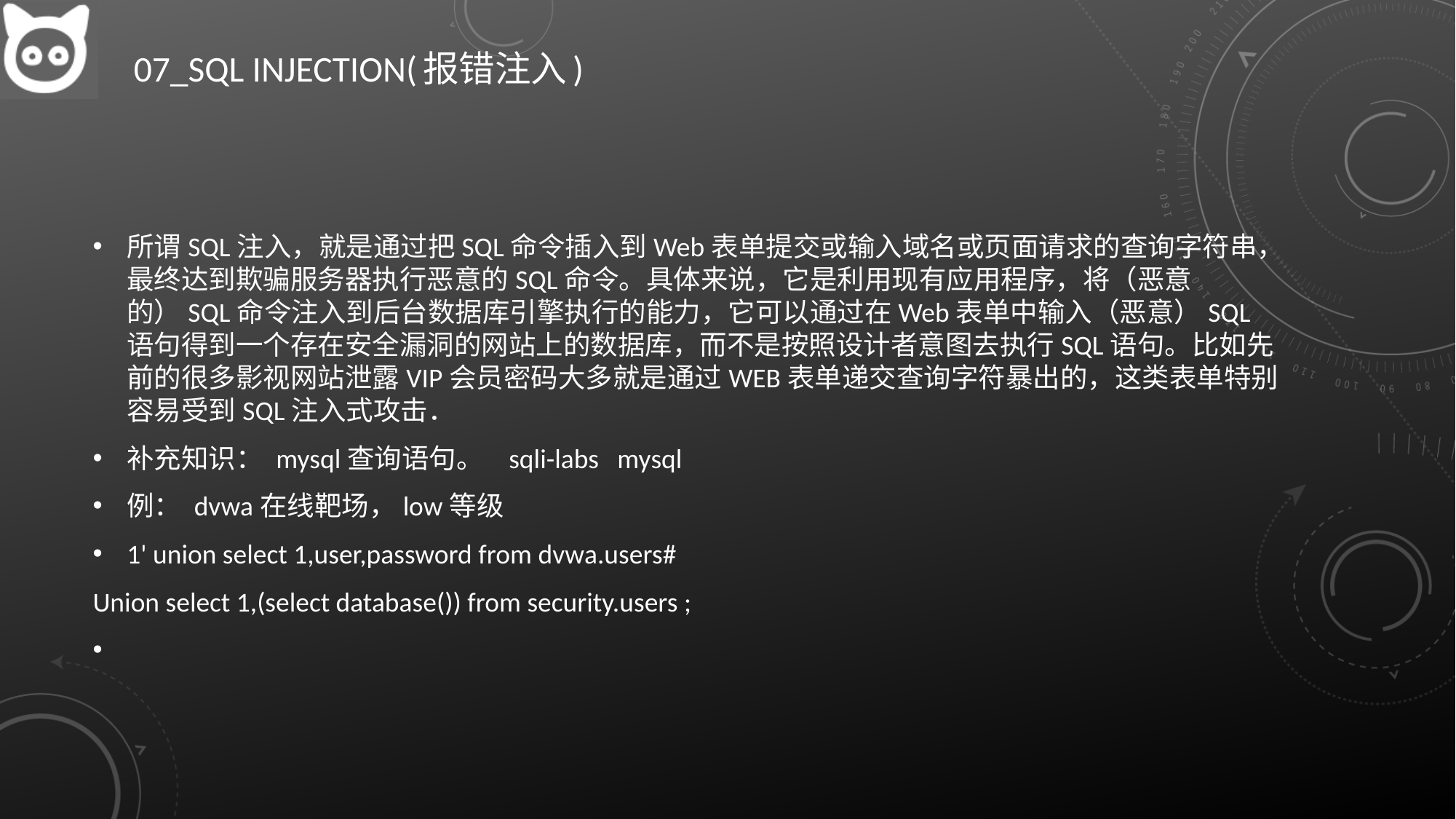

# 07_SQL Injection(报错注入)
所谓SQL注入，就是通过把SQL命令插入到Web表单提交或输入域名或页面请求的查询字符串，最终达到欺骗服务器执行恶意的SQL命令。具体来说，它是利用现有应用程序，将（恶意的）SQL命令注入到后台数据库引擎执行的能力，它可以通过在Web表单中输入（恶意）SQL语句得到一个存在安全漏洞的网站上的数据库，而不是按照设计者意图去执行SQL语句。比如先前的很多影视网站泄露VIP会员密码大多就是通过WEB表单递交查询字符暴出的，这类表单特别容易受到SQL注入式攻击．
补充知识： mysql查询语句。   sqli-labs   mysql
例： dvwa在线靶场，low等级
1' union select 1,user,password from dvwa.users#
Union select 1,(select database()) from security.users ;